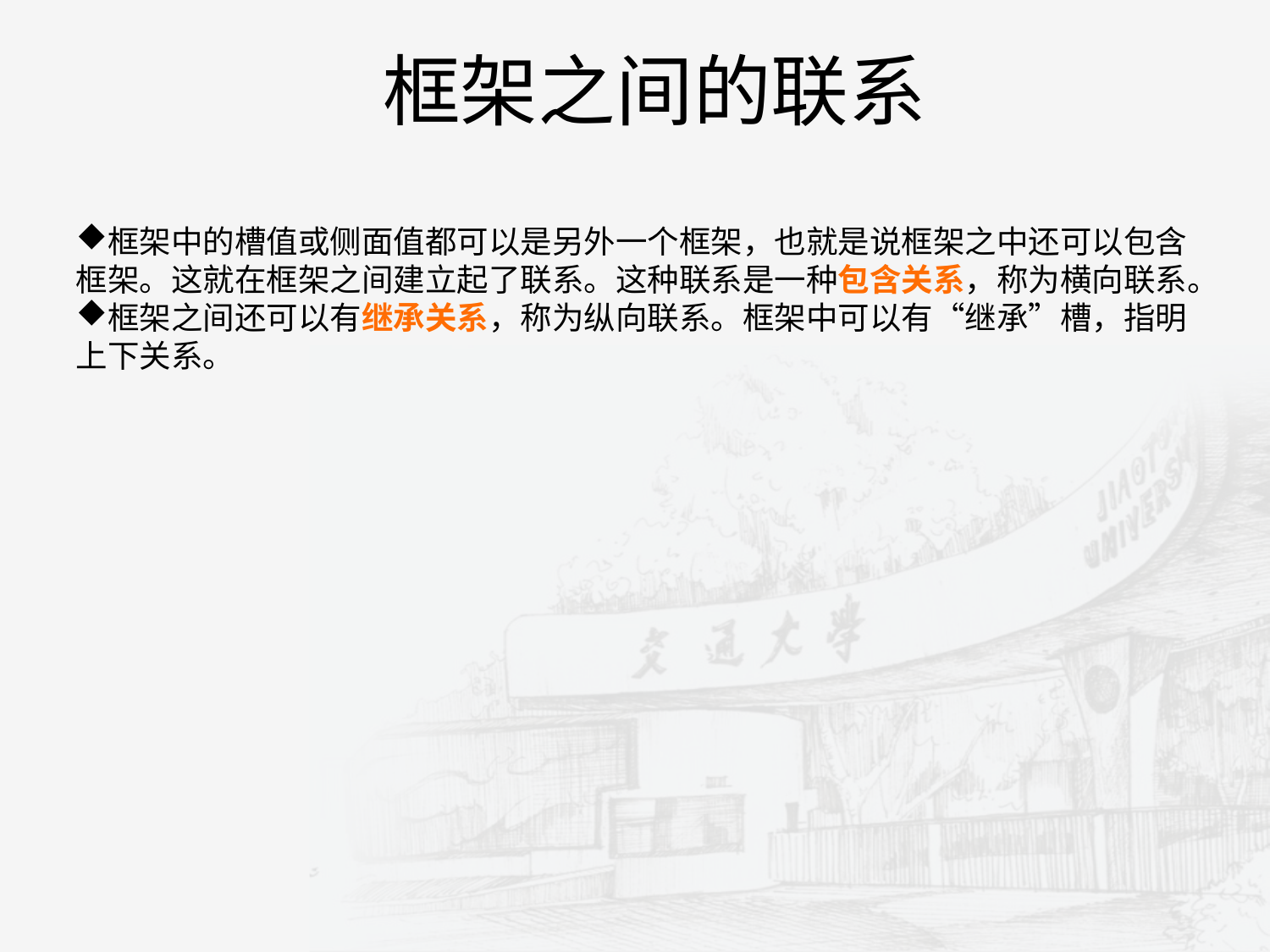

框架之间的联系
框架中的槽值或侧面值都可以是另外一个框架，也就是说框架之中还可以包含框架。这就在框架之间建立起了联系。这种联系是一种包含关系，称为横向联系。
框架之间还可以有继承关系，称为纵向联系。框架中可以有“继承”槽，指明上下关系。
30